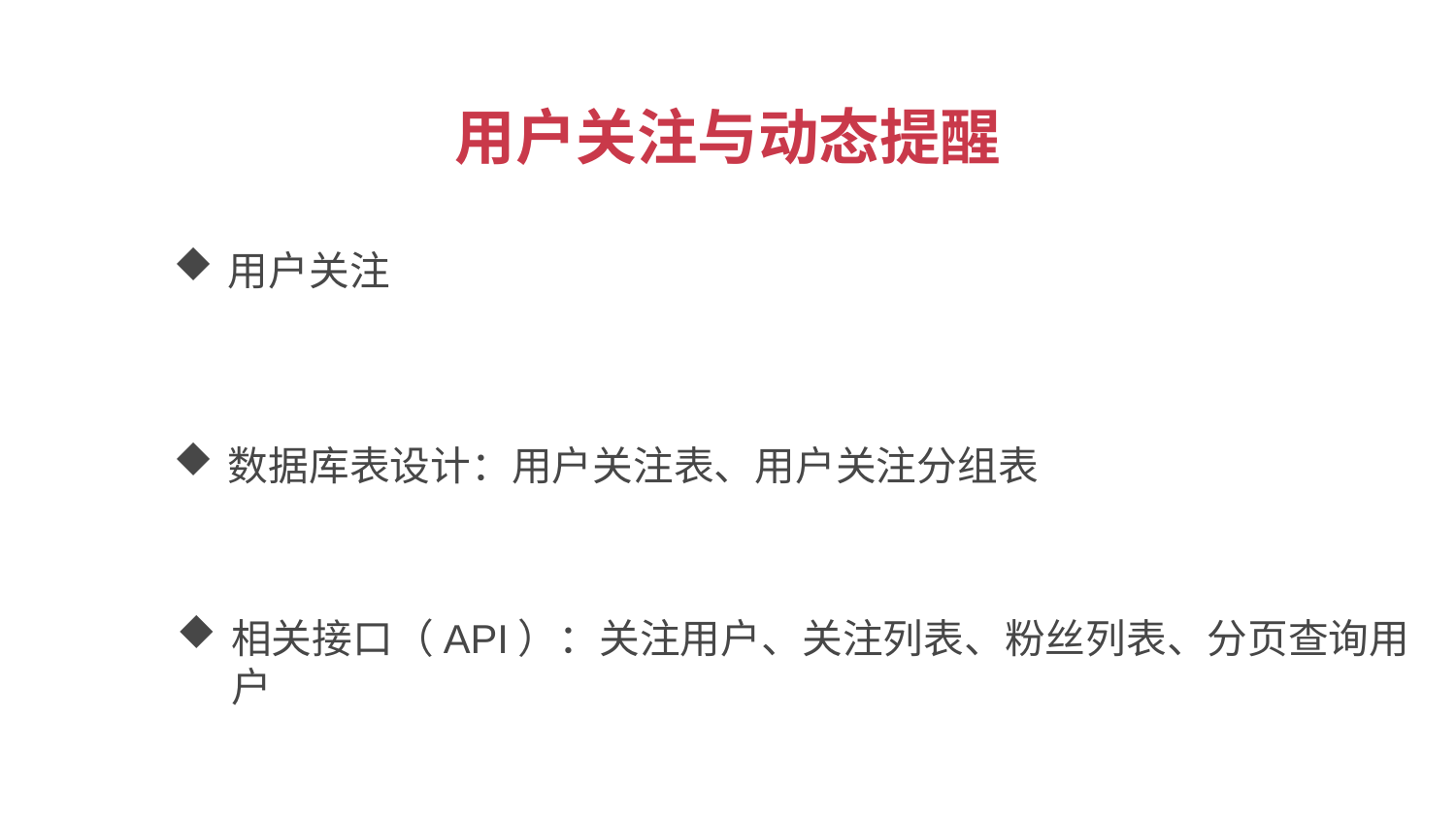

用户关注与动态提醒
用户关注
数据库表设计：用户关注表、用户关注分组表
相关接口（API）：关注用户、关注列表、粉丝列表、分页查询用户